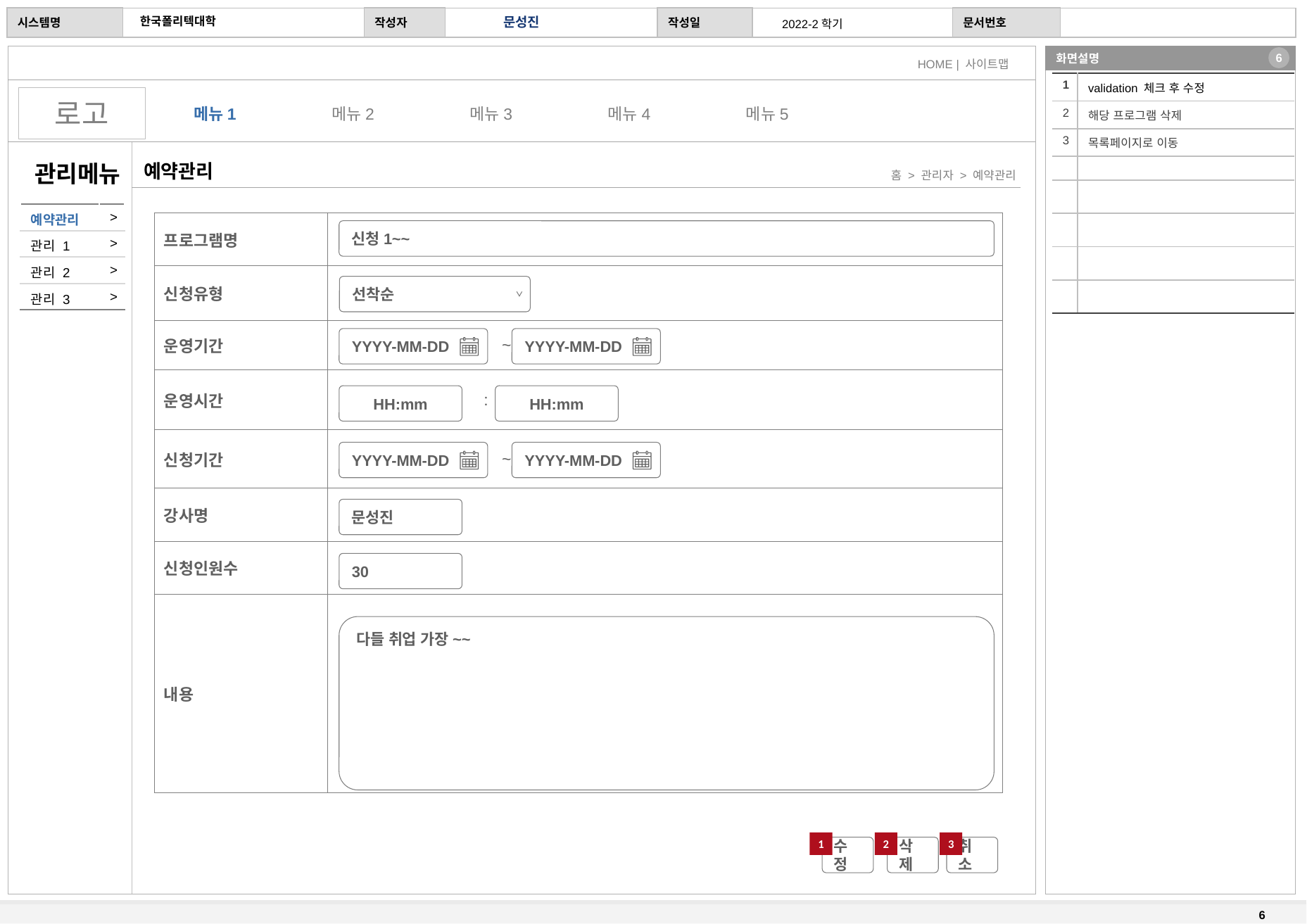

| 1 | validation 체크 후 수정 |
| --- | --- |
| 2 | 해당 프로그램 삭제 |
| 3 | 목록페이지로 이동 |
|  |  |
|  |  |
|  |  |
|  |  |
|  |  |
| 프로그램명 |  |
| --- | --- |
| 신청유형 |  |
| 운영기간 | ~ |
| 운영시간 | : |
| 신청기간 | ~ |
| 강사명 |  |
| 신청인원수 |  |
| 내용 |  |
신청1~~
선착순

YYYY-MM-DD
YYYY-MM-DD

HH:mm
HH:mm
YYYY-MM-DD
YYYY-MM-DD

문성진
30
다들 취업 가장~~

1
2
3
수정
삭제
취소